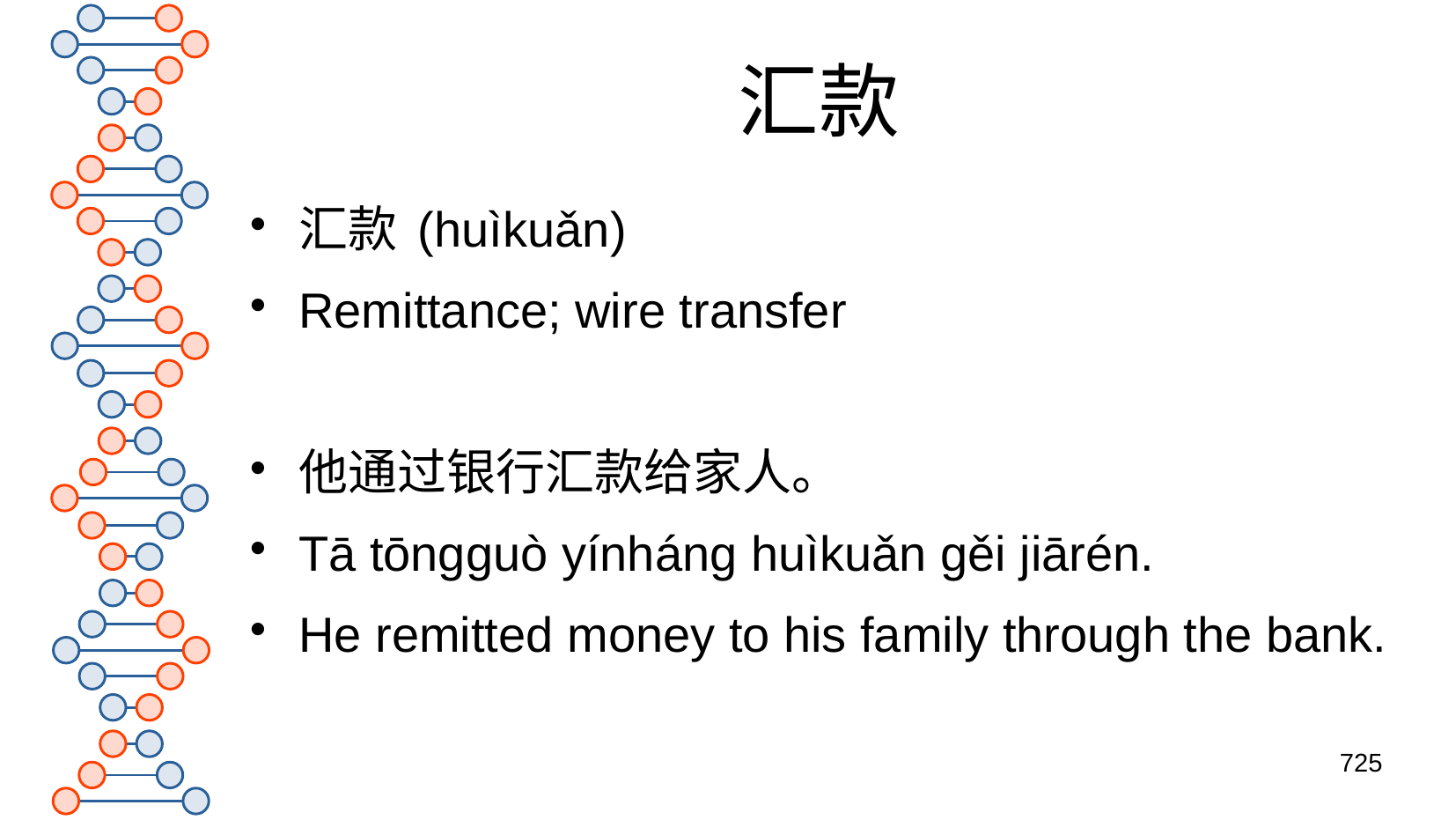

# 汇款
汇款 (huìkuǎn)
Remittance; wire transfer

他通过银行汇款给家人。
Tā tōngguò yínháng huìkuǎn gěi jiārén.
He remitted money to his family through the bank.

725